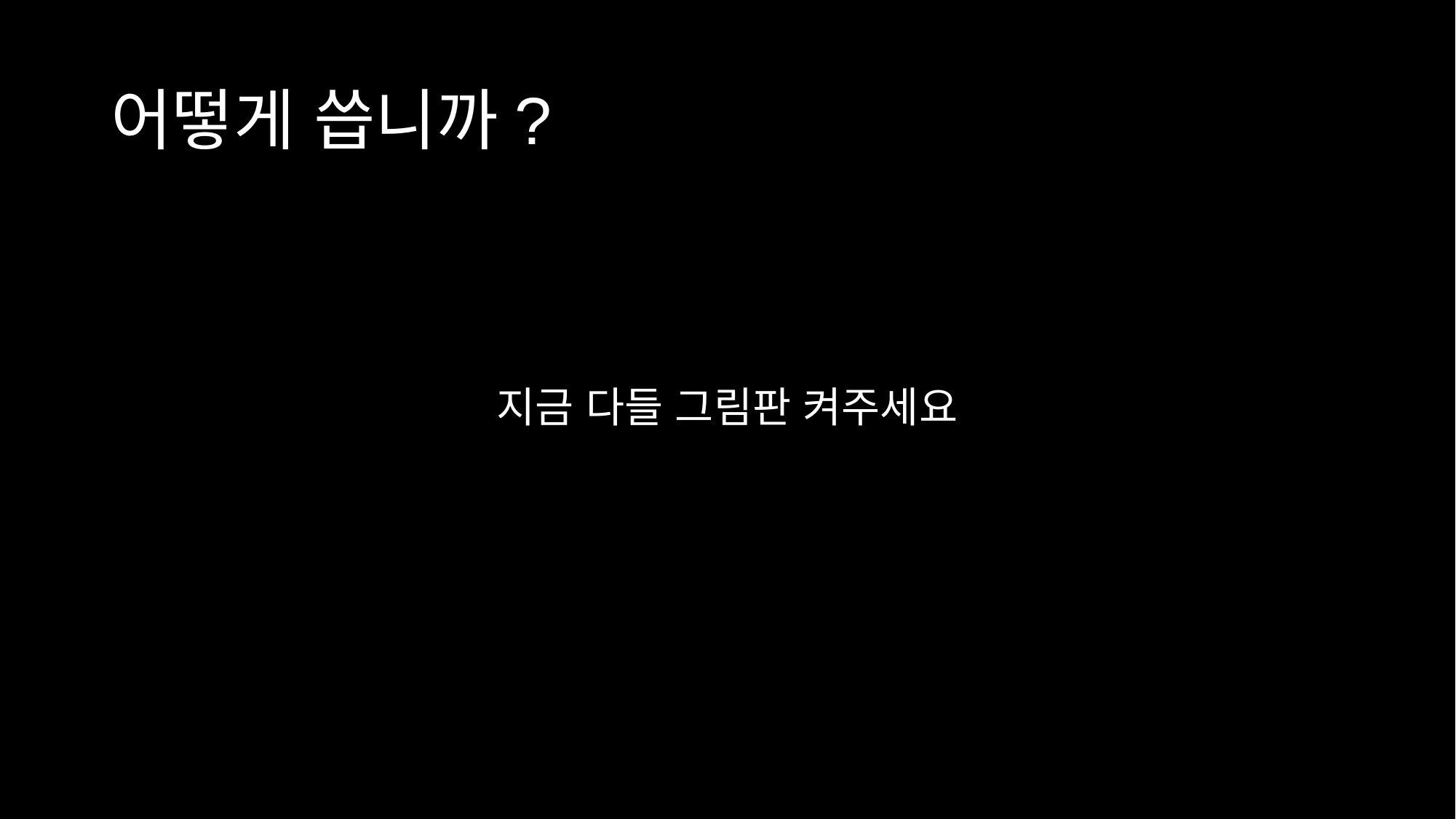

# 어떻게 씁니까?
지금 다들 그림판 켜주세요